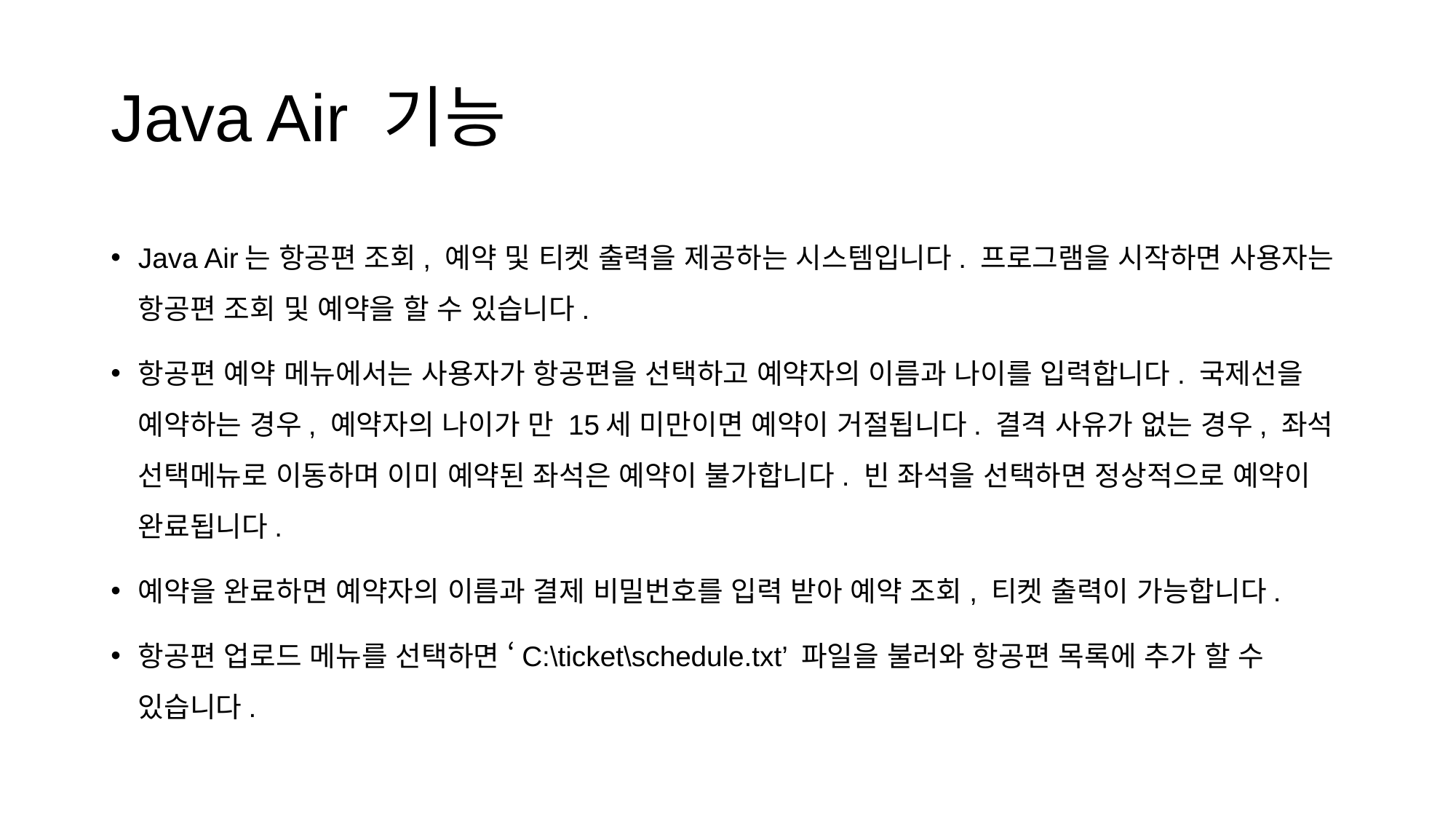

# Java Air 기능
Java Air는 항공편 조회, 예약 및 티켓 출력을 제공하는 시스템입니다. 프로그램을 시작하면 사용자는 항공편 조회 및 예약을 할 수 있습니다.
항공편 예약 메뉴에서는 사용자가 항공편을 선택하고 예약자의 이름과 나이를 입력합니다. 국제선을 예약하는 경우, 예약자의 나이가 만 15세 미만이면 예약이 거절됩니다. 결격 사유가 없는 경우, 좌석 선택메뉴로 이동하며 이미 예약된 좌석은 예약이 불가합니다. 빈 좌석을 선택하면 정상적으로 예약이 완료됩니다.
예약을 완료하면 예약자의 이름과 결제 비밀번호를 입력 받아 예약 조회, 티켓 출력이 가능합니다.
항공편 업로드 메뉴를 선택하면 ‘C:\ticket\schedule.txt’ 파일을 불러와 항공편 목록에 추가 할 수 있습니다.